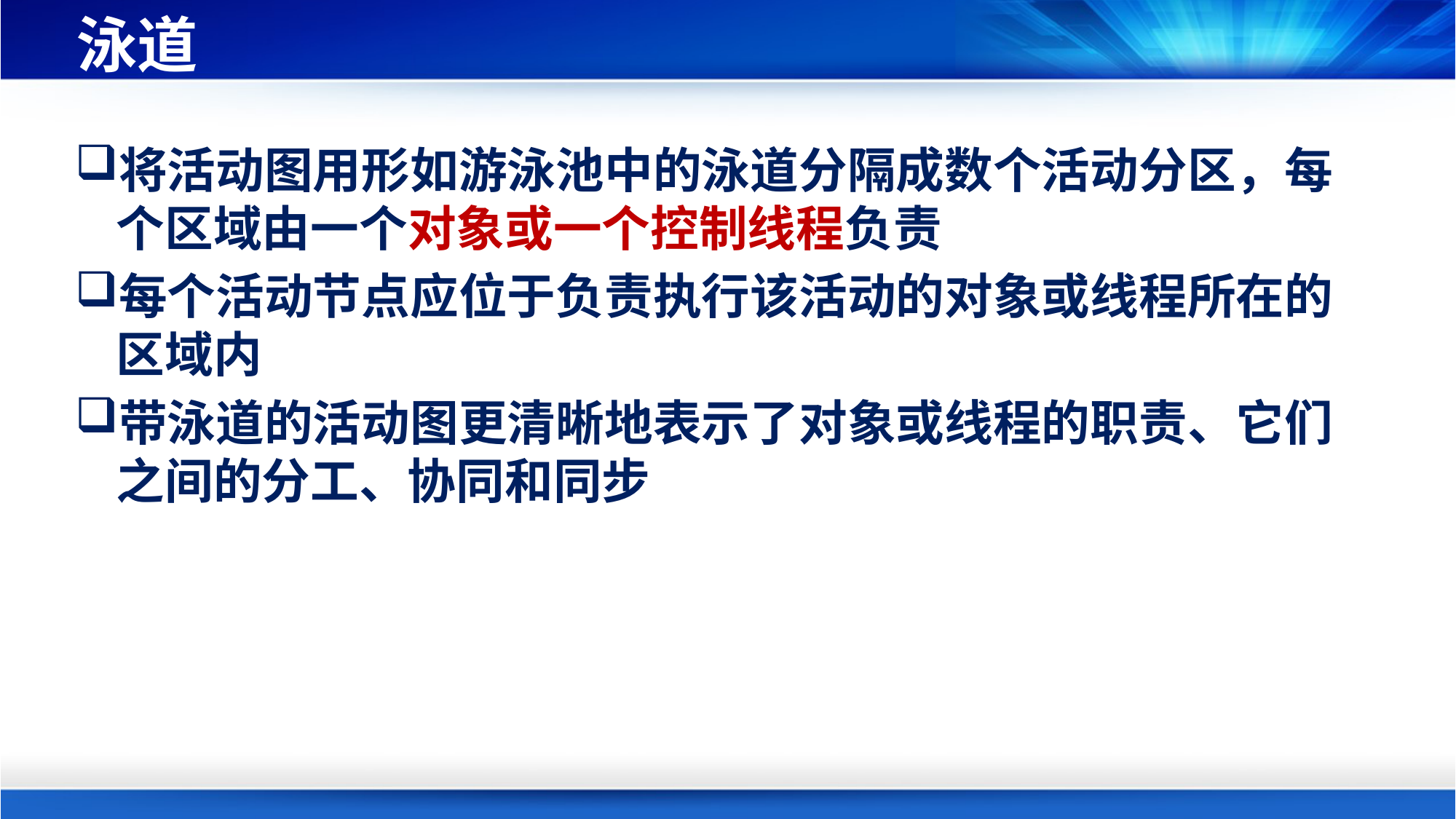

# 泳道
将活动图用形如游泳池中的泳道分隔成数个活动分区，每个区域由一个对象或一个控制线程负责
每个活动节点应位于负责执行该活动的对象或线程所在的区域内
带泳道的活动图更清晰地表示了对象或线程的职责、它们之间的分工、协同和同步